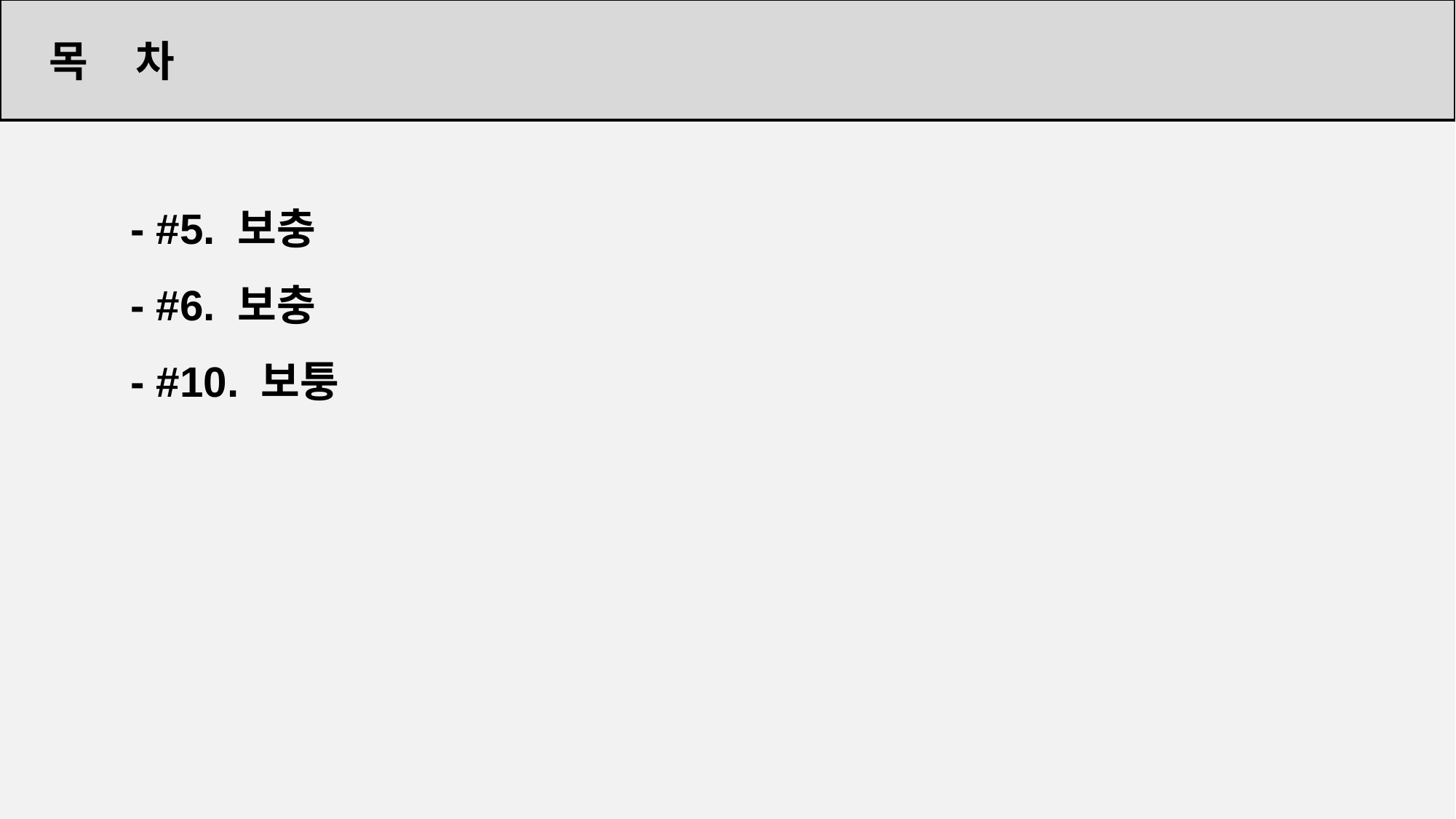

목    차
- #5. 보충
- #6. 보충
- #10. 보퉁